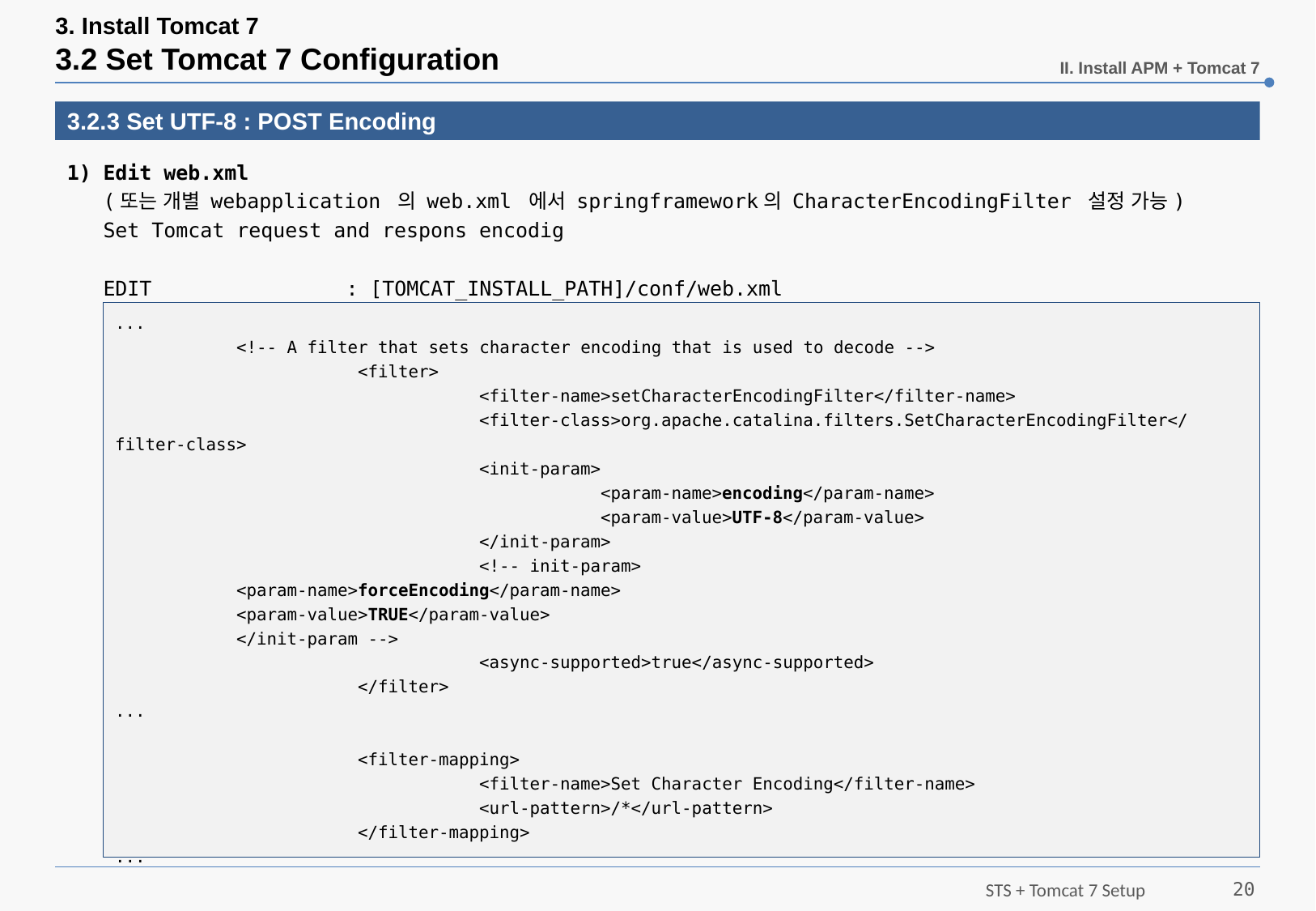

# 3. Install Tomcat 7 3.2 Set Tomcat 7 Configuration
II. Install APM + Tomcat 7
3.2.3 Set UTF-8 : POST Encoding
Edit web.xml
(또는 개별 webapplication 의 web.xml 에서 springframework의 CharacterEncodingFilter 설정 가능)
Set Tomcat request and respons encodig
EDIT		: [TOMCAT_INSTALL_PATH]/conf/web.xml
...
	<!-- A filter that sets character encoding that is used to decode -->
		<filter>
			<filter-name>setCharacterEncodingFilter</filter-name>
			<filter-class>org.apache.catalina.filters.SetCharacterEncodingFilter</filter-class>
			<init-param>
				<param-name>encoding</param-name>
				<param-value>UTF-8</param-value>
			</init-param>
			<!-- init-param>
      	<param-name>forceEncoding</param-name>
      	<param-value>TRUE</param-value>
    	</init-param -->
			<async-supported>true</async-supported>
		</filter>
...

		<filter-mapping>
			<filter-name>Set Character Encoding</filter-name>
			<url-pattern>/*</url-pattern>
		</filter-mapping>
...
20